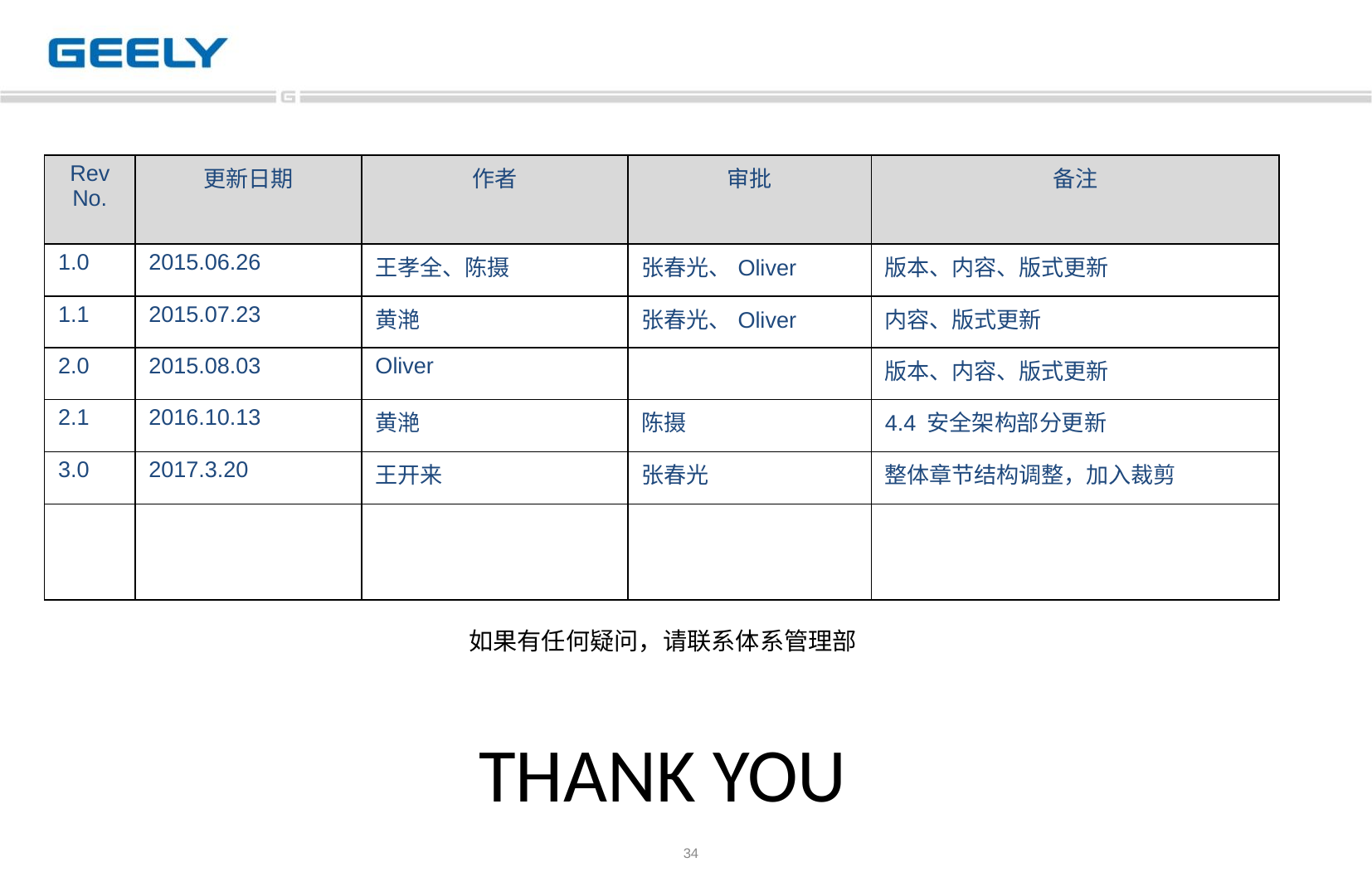

| Rev No. | 更新日期 | 作者 | 审批 | 备注 |
| --- | --- | --- | --- | --- |
| 1.0 | 2015.06.26 | 王孝全、陈摄 | 张春光、Oliver | 版本、内容、版式更新 |
| 1.1 | 2015.07.23 | 黄滟 | 张春光、Oliver | 内容、版式更新 |
| 2.0 | 2015.08.03 | Oliver |  | 版本、内容、版式更新 |
| 2.1 | 2016.10.13 | 黄滟 | 陈摄 | 4.4 安全架构部分更新 |
| 3.0 | 2017.3.20 | 王开来 | 张春光 | 整体章节结构调整，加入裁剪 |
|  |  |  |  |  |
如果有任何疑问，请联系体系管理部
# THANK YOU
34